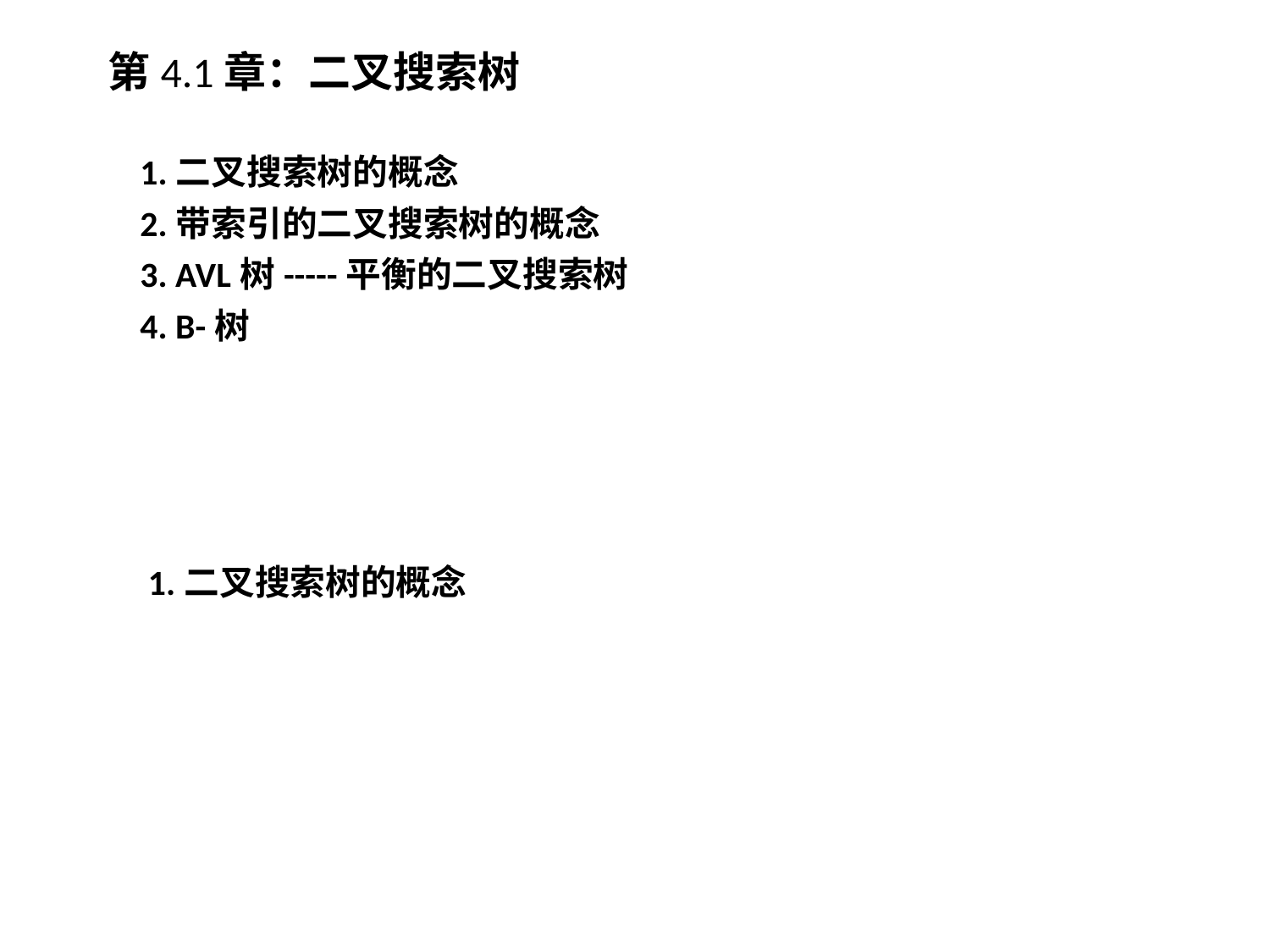

# 第4.1章：二叉搜索树
    1.二叉搜索树的概念
    2.带索引的二叉搜索树的概念
    3. AVL树-----平衡的二叉搜索树
    4. B-树

     1.二叉搜索树的概念